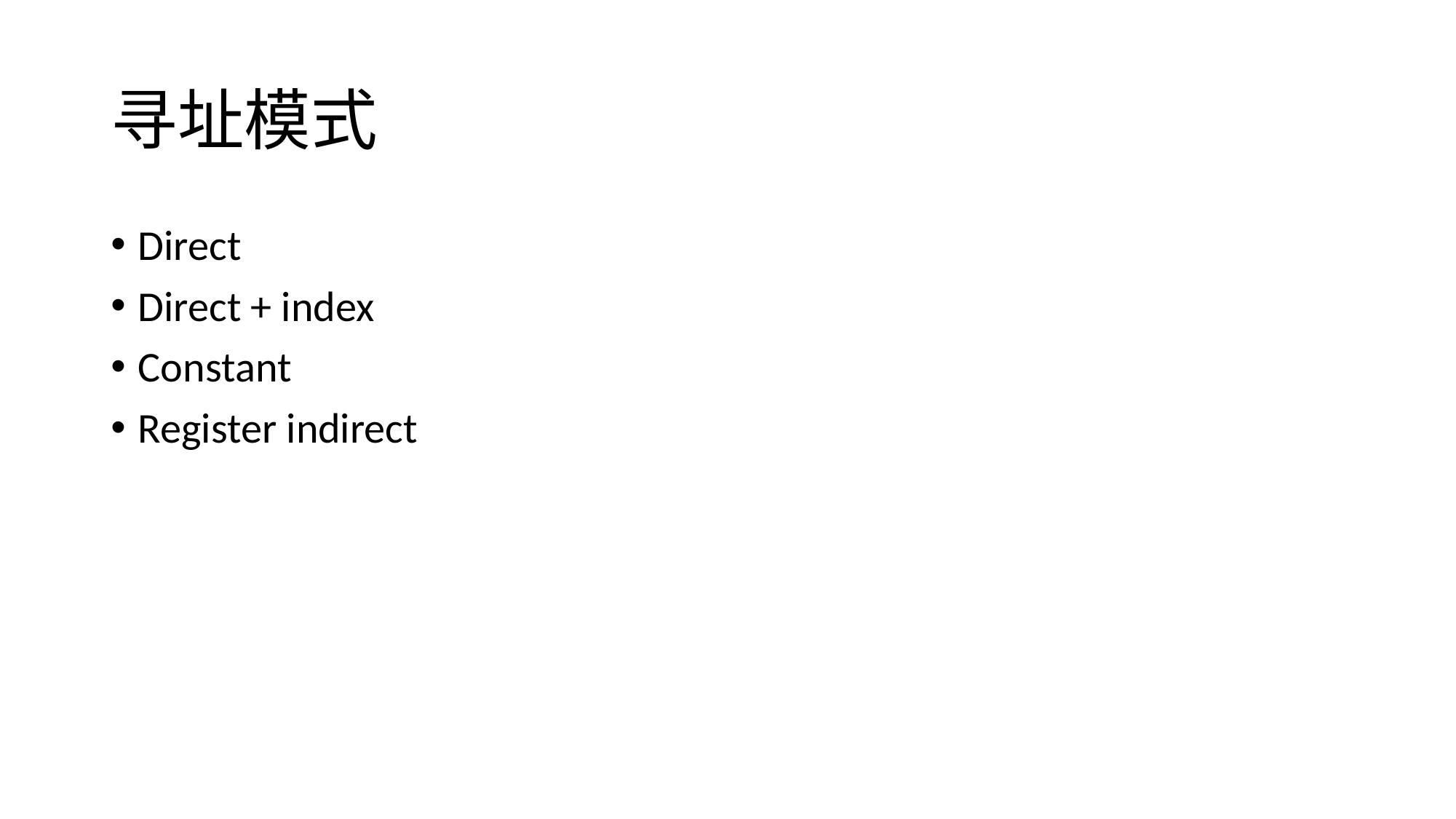

# 寻址模式
Direct
Direct + index
Constant
Register indirect